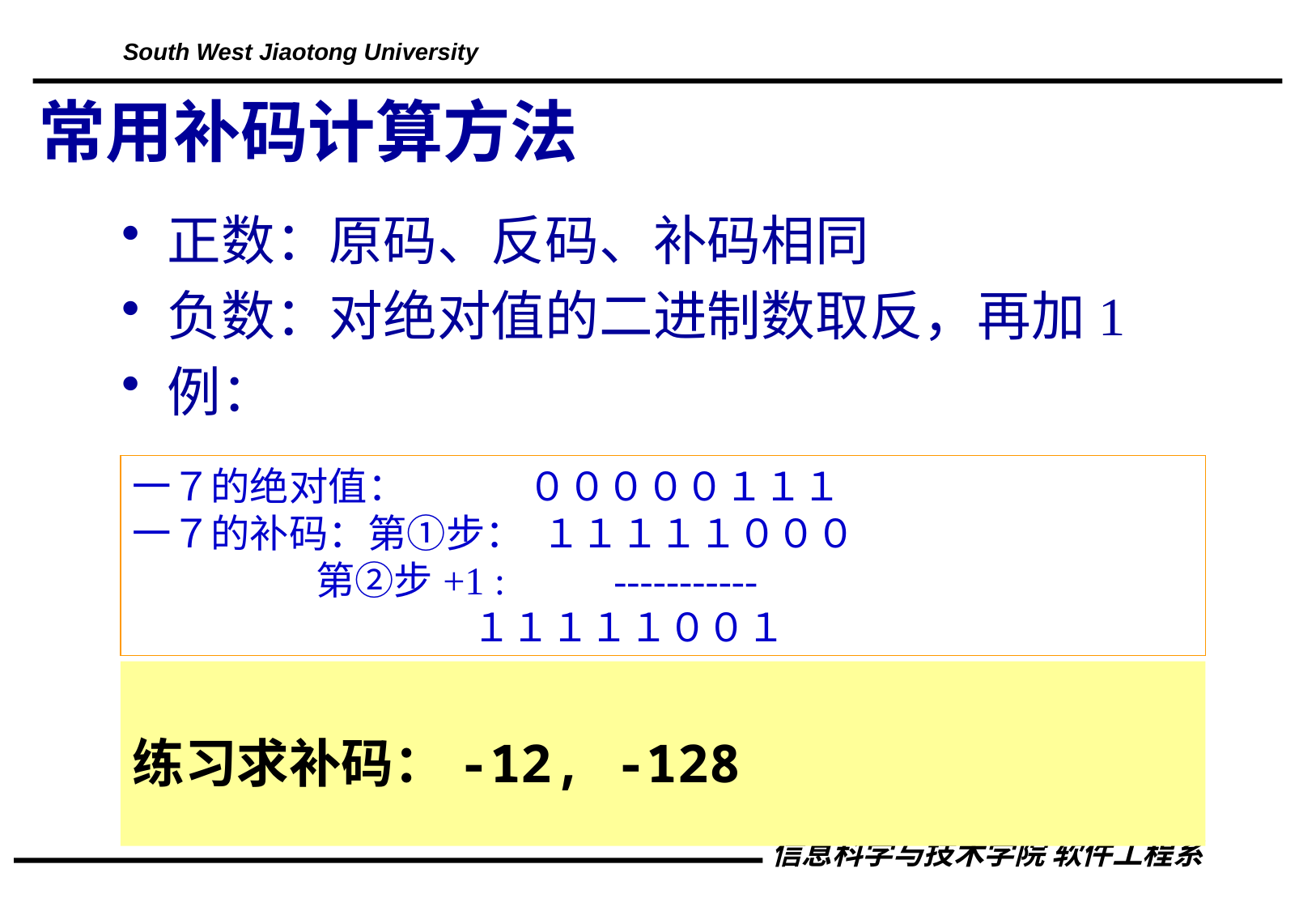

# 常用补码计算方法
正数：原码、反码、补码相同
负数：对绝对值的二进制数取反，再加1
例：
一７的绝对值：              ０００００１１１
一７的补码：第①步：  １１１１１０００
                    第②步+1 :           -----------
	                        １１１１１００１

练习求补码：-12, -128